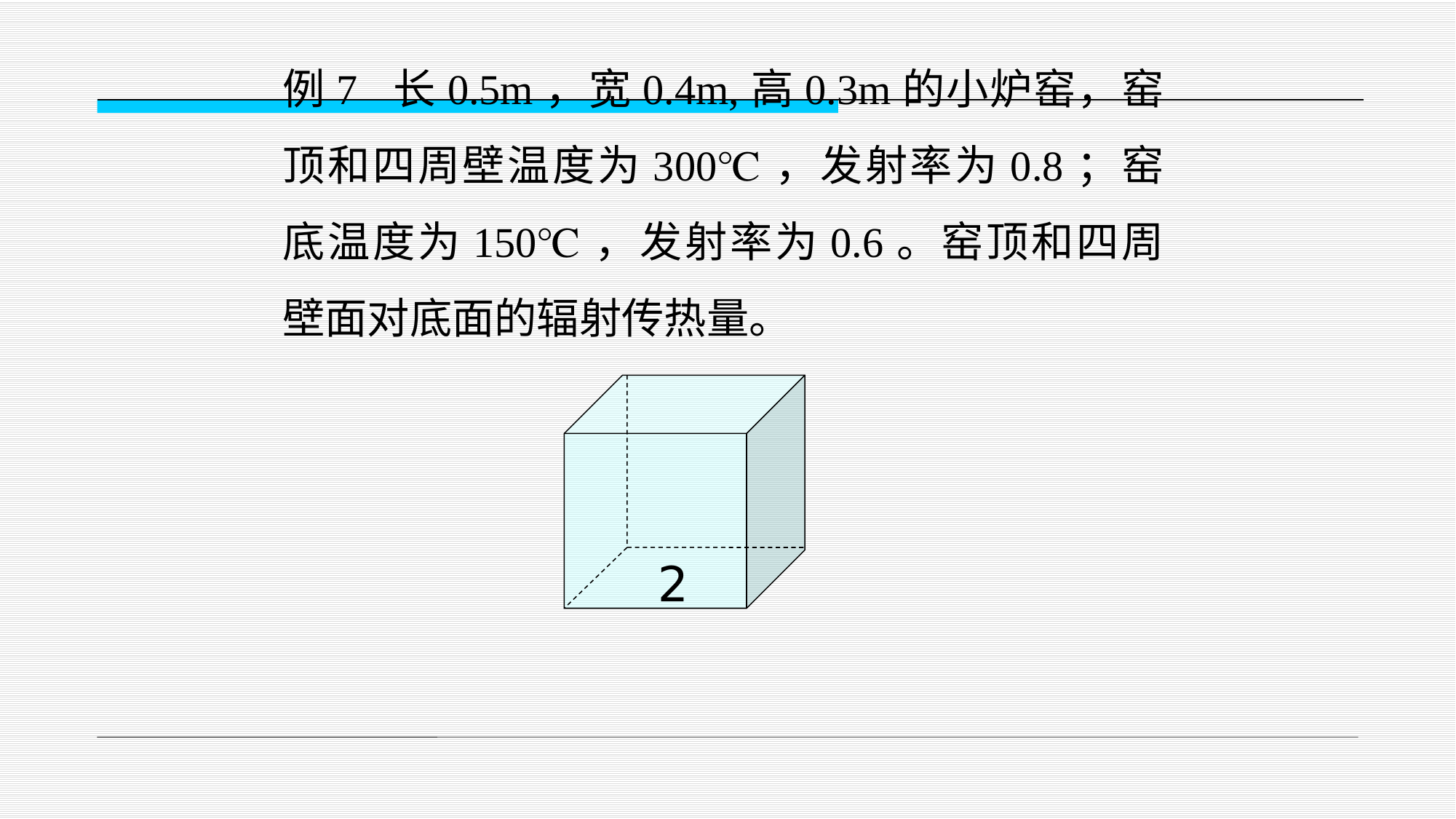

例7  长0.5m，宽0.4m,高0.3m的小炉窑，窑顶和四周壁温度为300℃，发射率为0.8；窑底温度为150℃，发射率为0.6。窑顶和四周壁面对底面的辐射传热量。

2